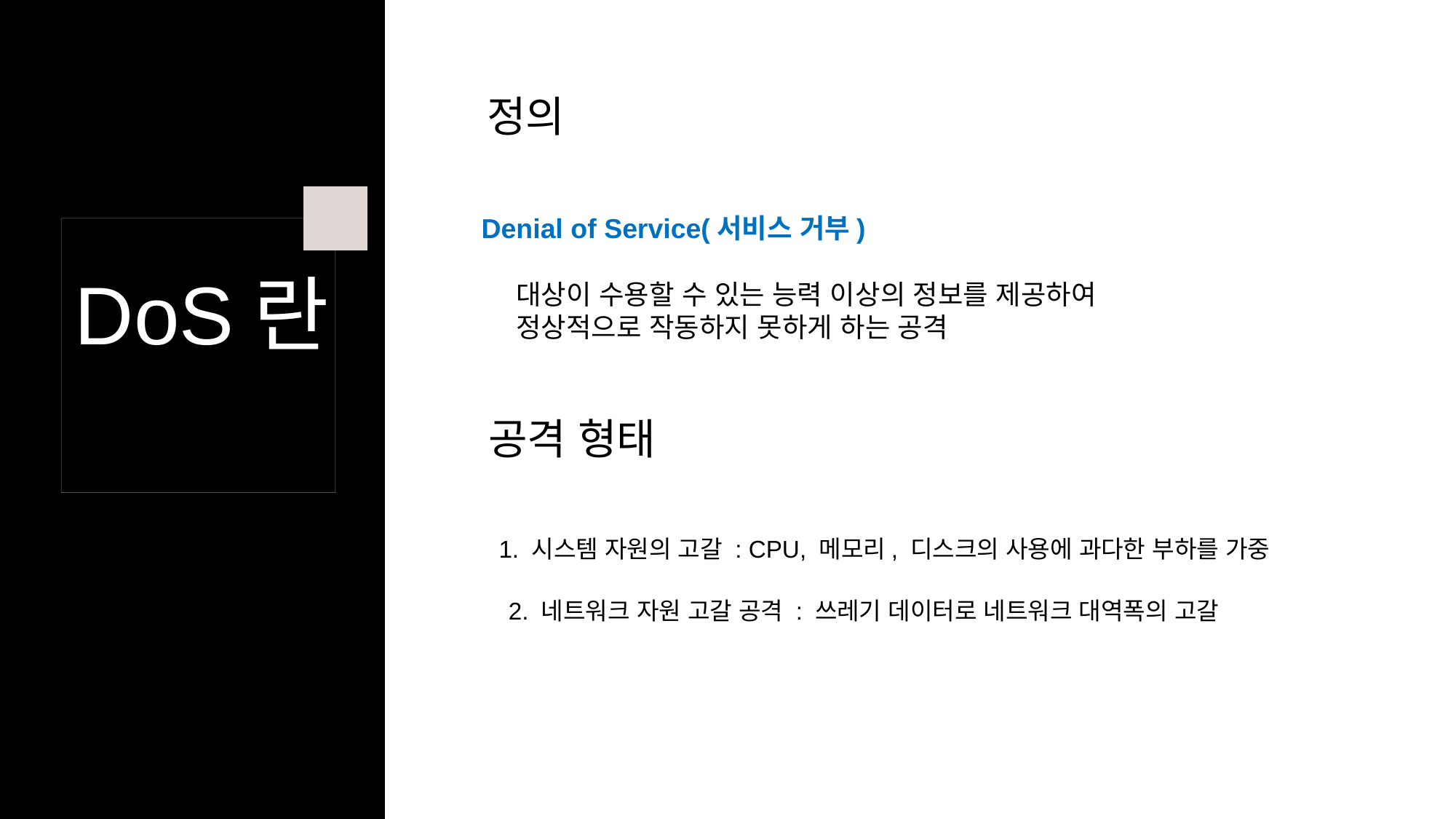

정의

DoS란

Denial of Service(서비스 거부)
대상이 수용할 수 있는 능력 이상의 정보를 제공하여
정상적으로 작동하지 못하게 하는 공격
공격 형태
1. 시스템 자원의 고갈 : CPU, 메모리, 디스크의 사용에 과다한 부하를 가중
2. 네트워크 자원 고갈 공격 : 쓰레기 데이터로 네트워크 대역폭의 고갈